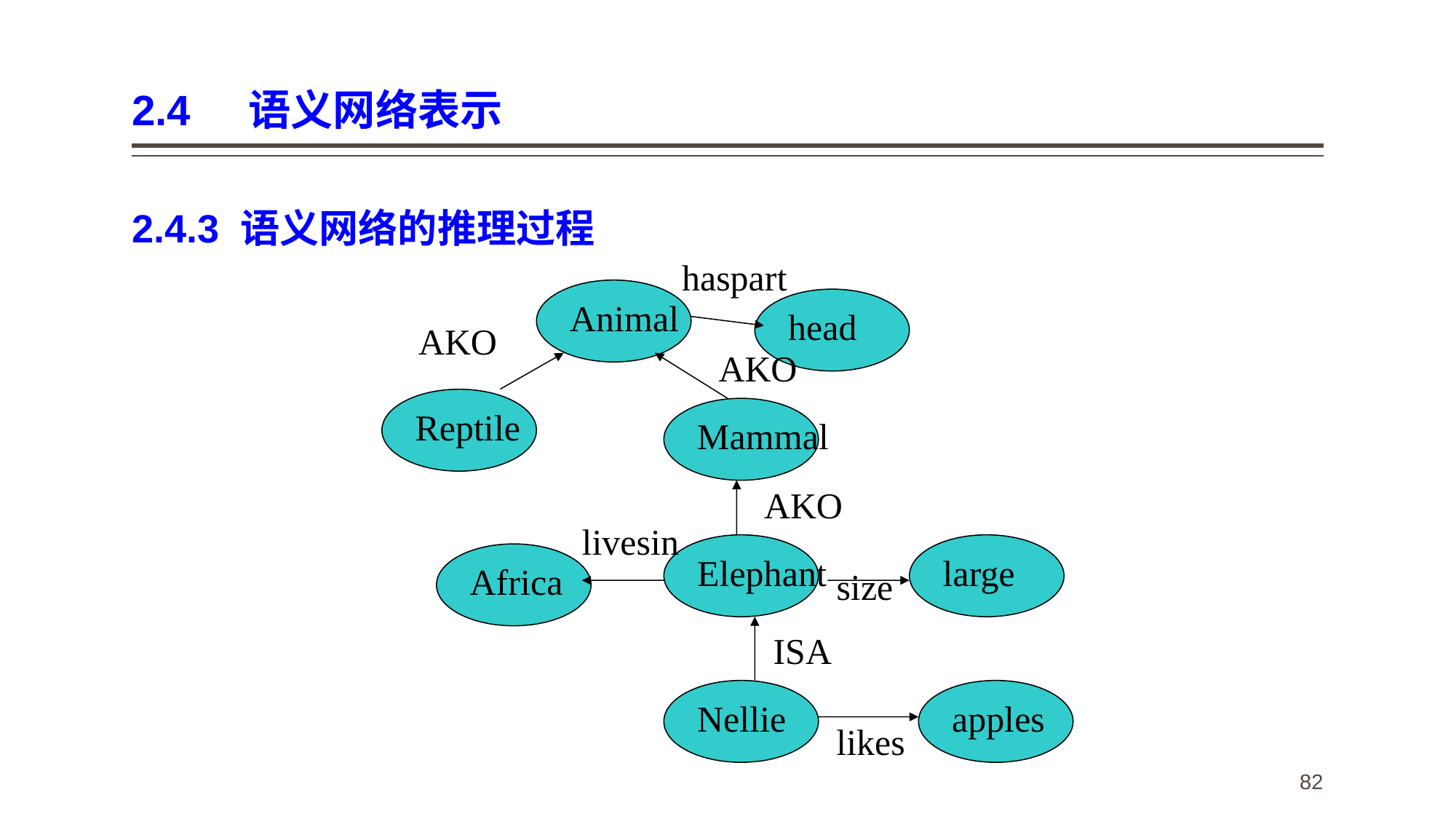

# 2.4    语义网络表示
2.4.3 语义网络的推理过程
haspart
Animal
head

AKO
AKO

Reptile
Mammal

AKO
livesin
Elephant
large
Africa
size

ISA
Nellie
apples

likes
82